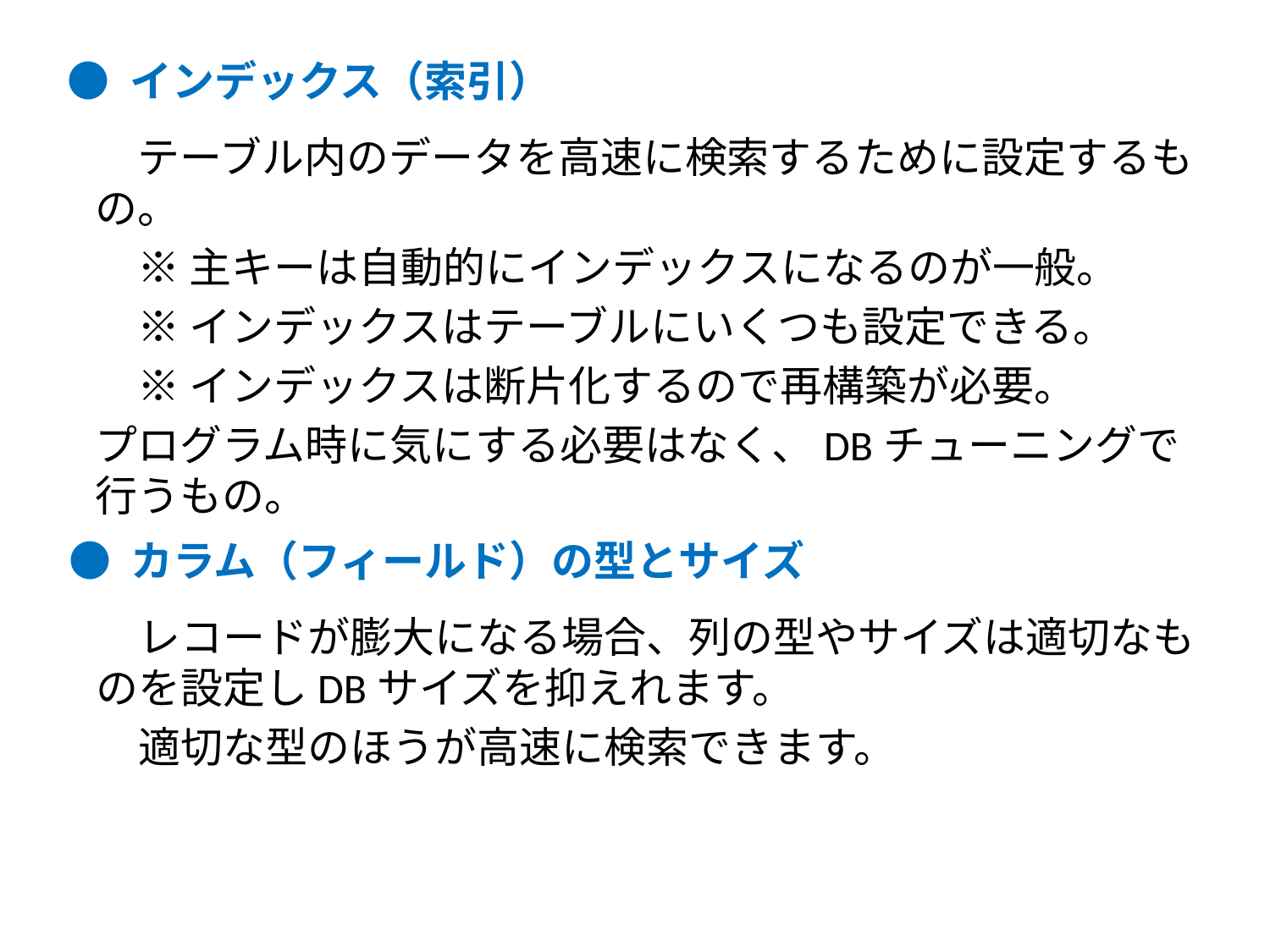

● インデックス（索引）
　テーブル内のデータを高速に検索するために設定するもの。
　※ 主キーは自動的にインデックスになるのが一般。
　※ インデックスはテーブルにいくつも設定できる。
　※ インデックスは断片化するので再構築が必要。
プログラム時に気にする必要はなく、DBチューニングで行うもの。
● カラム（フィールド）の型とサイズ
　レコードが膨大になる場合、列の型やサイズは適切なものを設定しDBサイズを抑えれます。
　適切な型のほうが高速に検索できます。